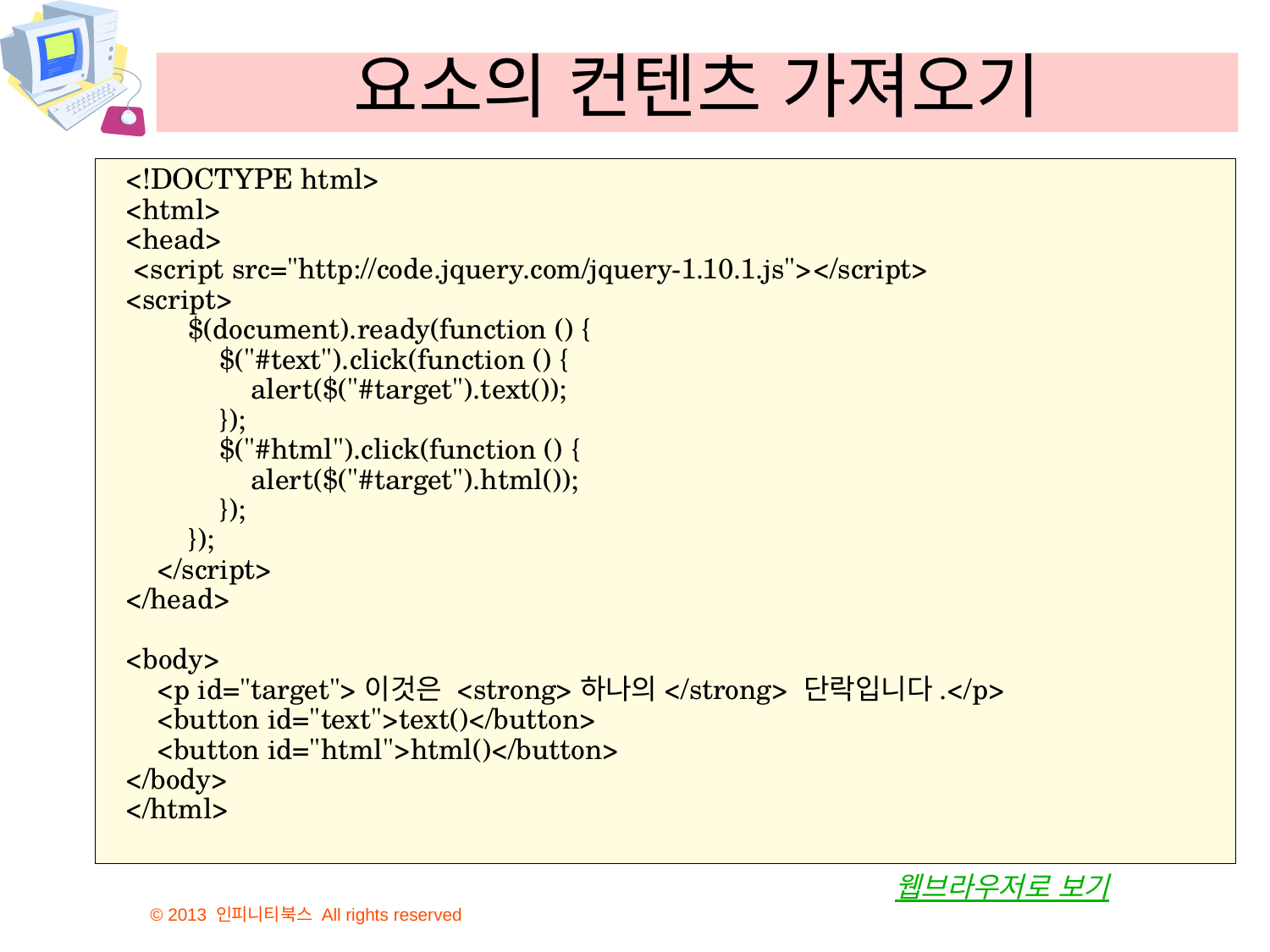

# 요소의 컨텐츠 가져오기
<!DOCTYPE html>
<html>
<head>
 <script src="http://code.jquery.com/jquery-1.10.1.js"></script>
<script>
        $(document).ready(function () {
            $("#text").click(function () {
                alert($("#target").text());
            });
            $("#html").click(function () {
                alert($("#target").html());
            });
        });
    </script>
</head>

<body>
    <p id="target">이것은 <strong>하나의</strong> 단락입니다.</p>
    <button id="text">text()</button>
    <button id="html">html()</button>
</body>
</html>

웹브라우저로 보기